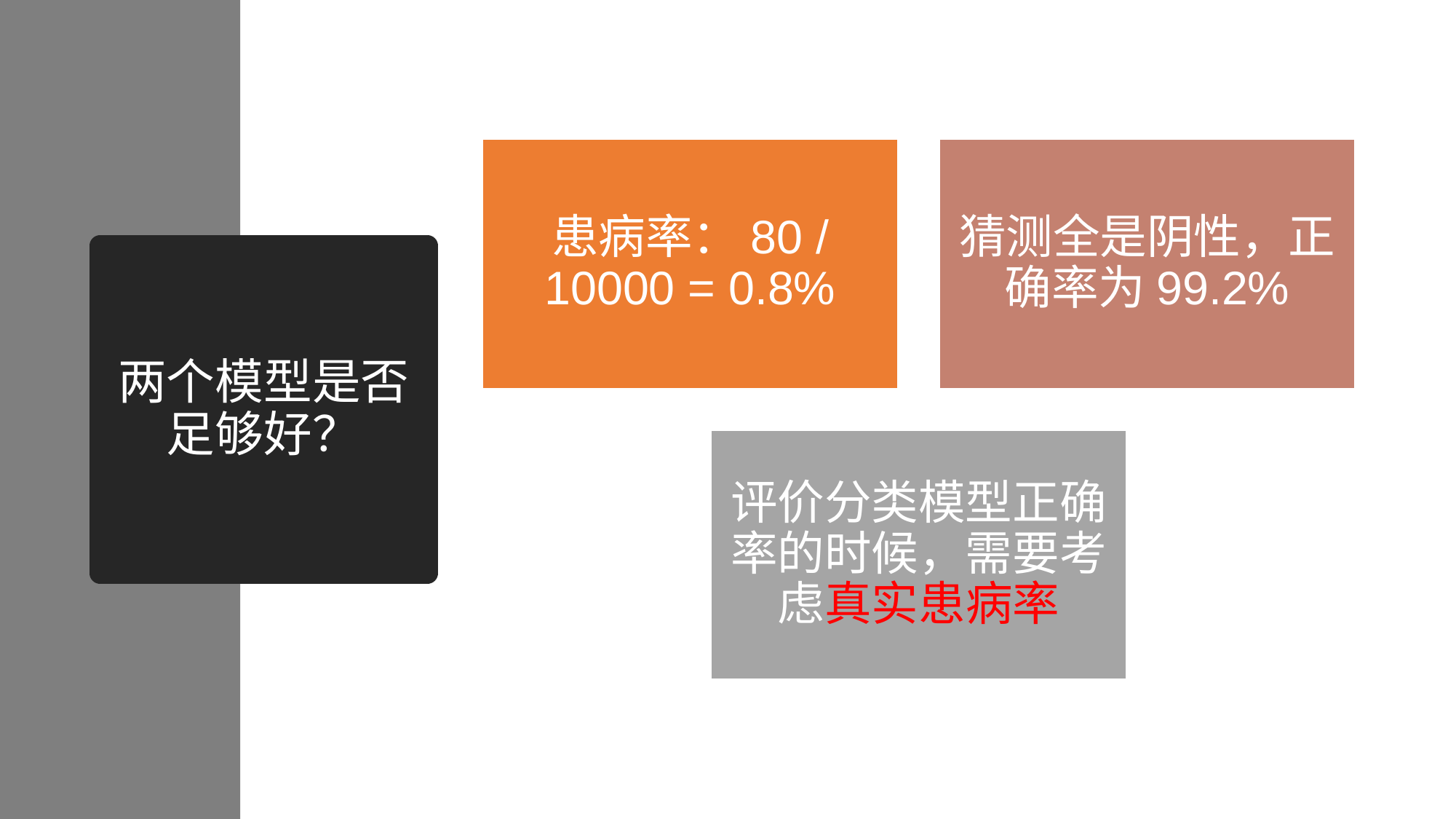

患病率：80 / 10000 = 0.8%
猜测全是阴性，正确率为99.2%
评价分类模型正确率的时候，需要考虑真实患病率
# 两个模型是否足够好？